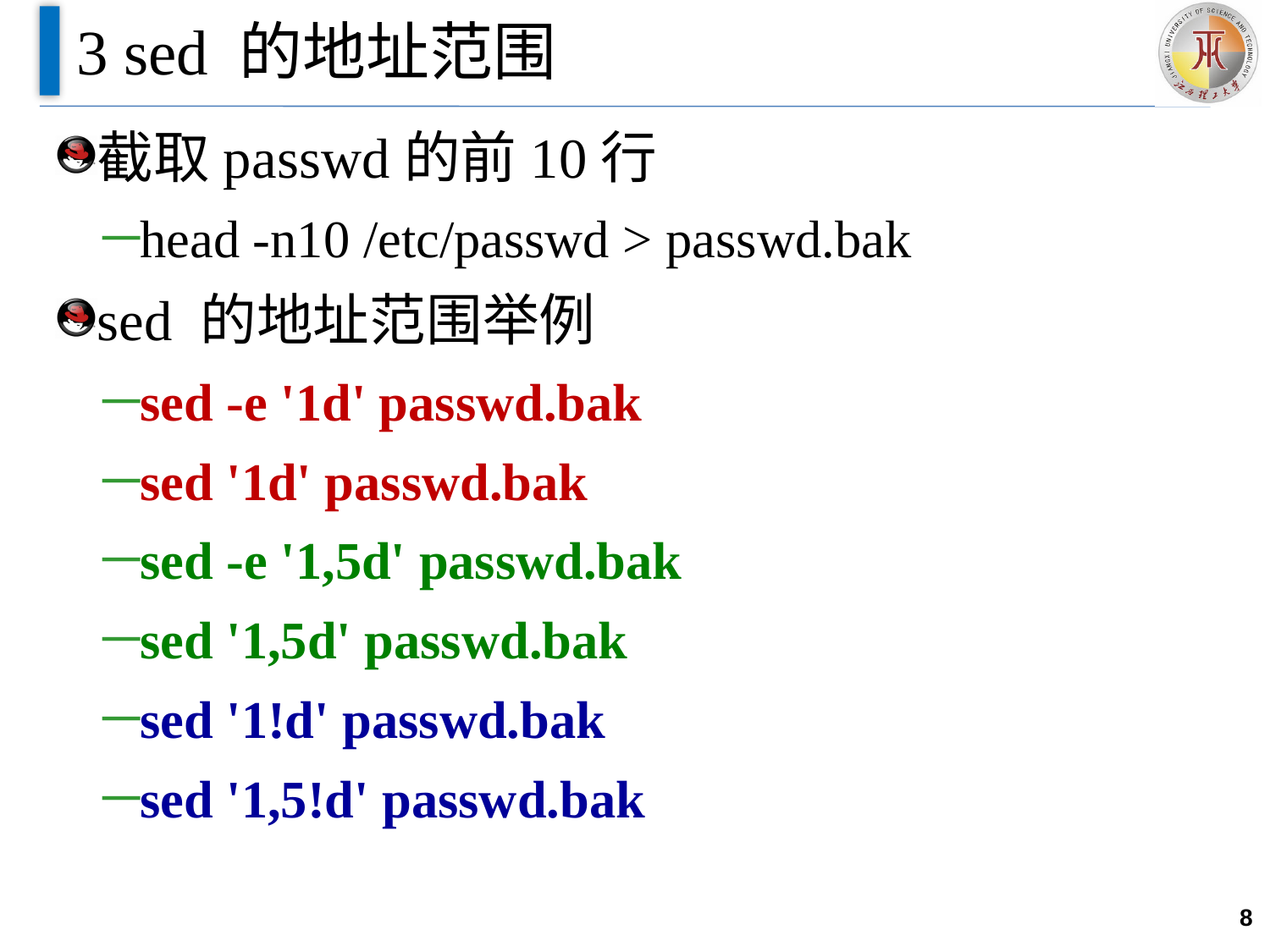

# 3 sed 的地址范围
截取passwd的前10行
head -n10 /etc/passwd > passwd.bak
sed 的地址范围举例
sed -e '1d' passwd.bak
sed '1d' passwd.bak
sed -e '1,5d' passwd.bak
sed '1,5d' passwd.bak
sed '1!d' passwd.bak
sed '1,5!d' passwd.bak
8